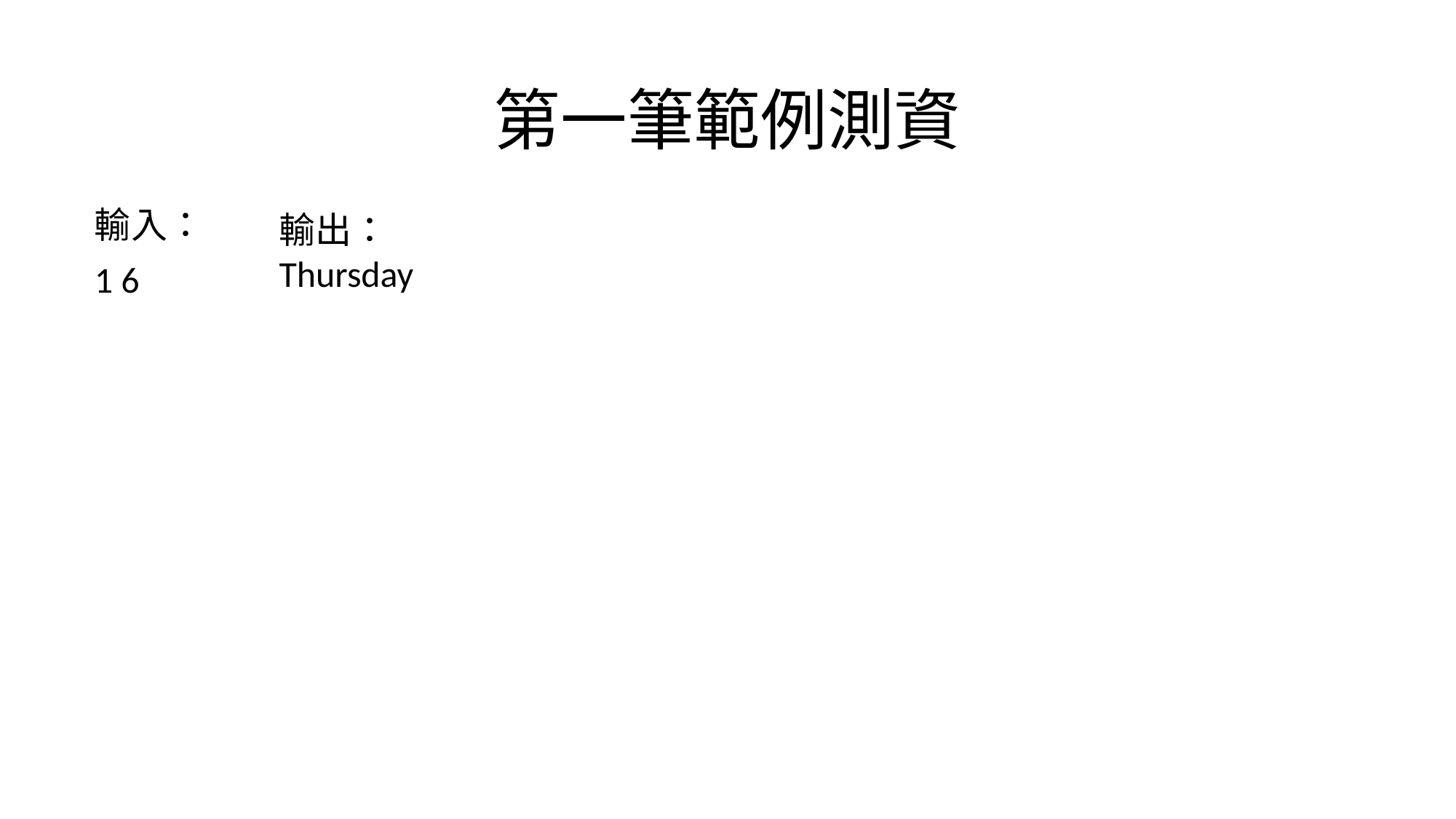

# 第一筆範例測資
輸入：
1 6

輸出：
Thursday